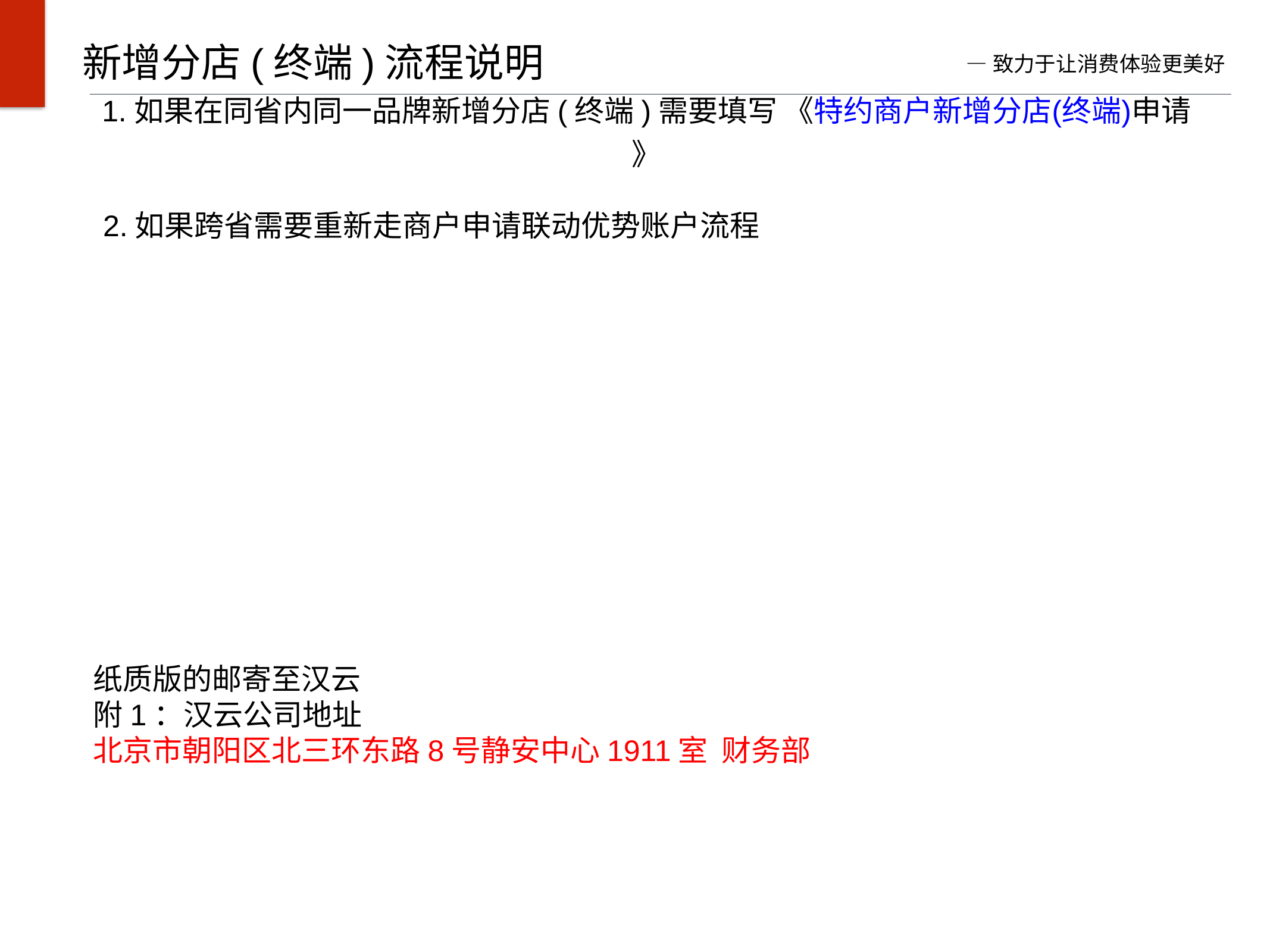

新增分店(终端)流程说明
 —致力于让消费体验更美好

1.如果在同省内同一品牌新增分店(终端)需要填写 《特约商户新增分店(终端)申请》

 2.如果跨省需要重新走商户申请联动优势账户流程

纸质版的邮寄至汉云
附1：汉云公司地址
北京市朝阳区北三环东路8号静安中心1911室  财务部